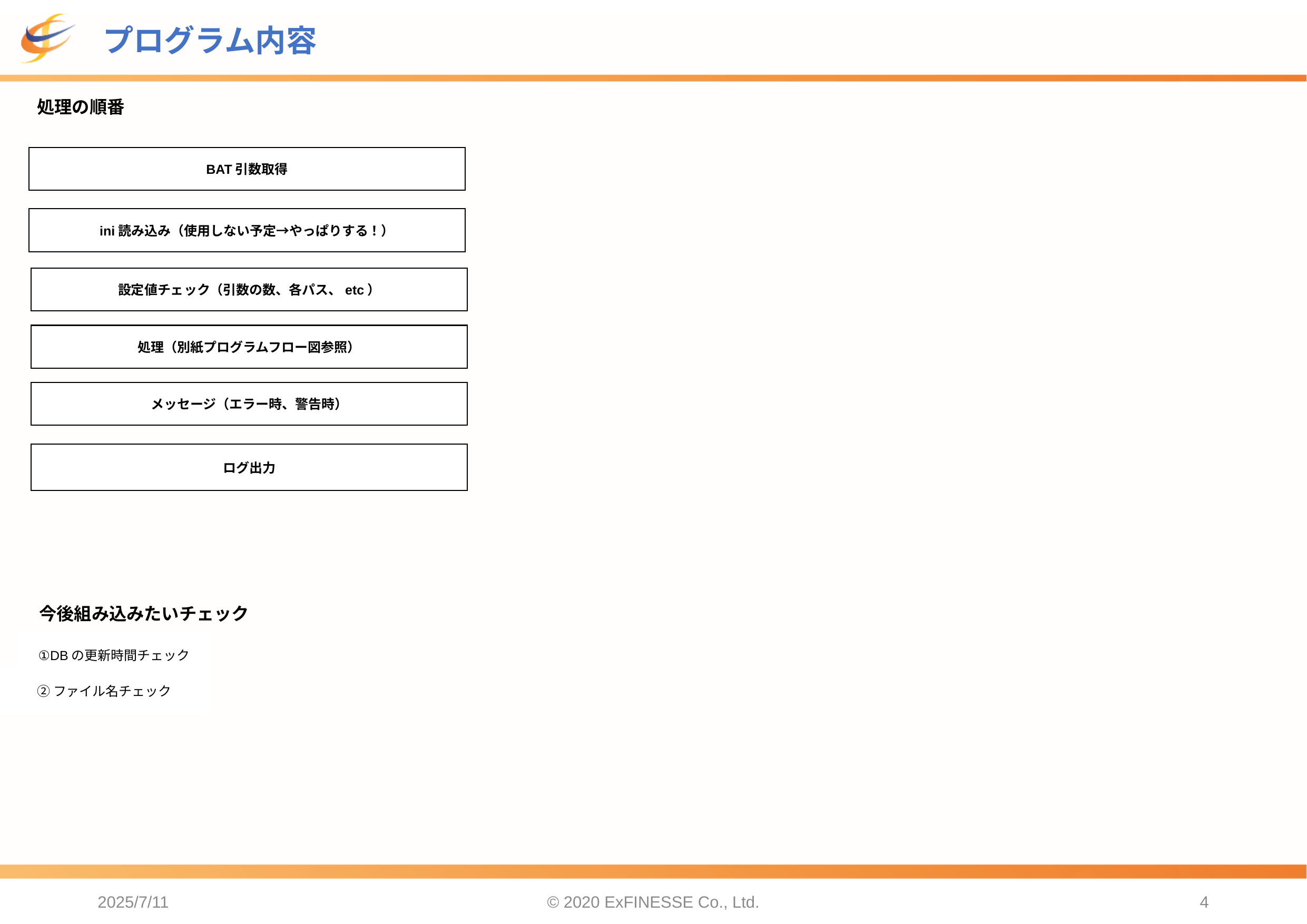

プログラム内容
処理の順番
BAT引数取得
ini読み込み（使用しない予定→やっぱりする！）
設定値チェック（引数の数、各パス、etc）
処理（別紙プログラムフロー図参照）
メッセージ（エラー時、警告時）

ログ出力

今後組み込みたいチェック
①DBの更新時間チェック
②ファイル名チェック
2025/7/11
© 2020 ExFINESSE Co., Ltd.
4